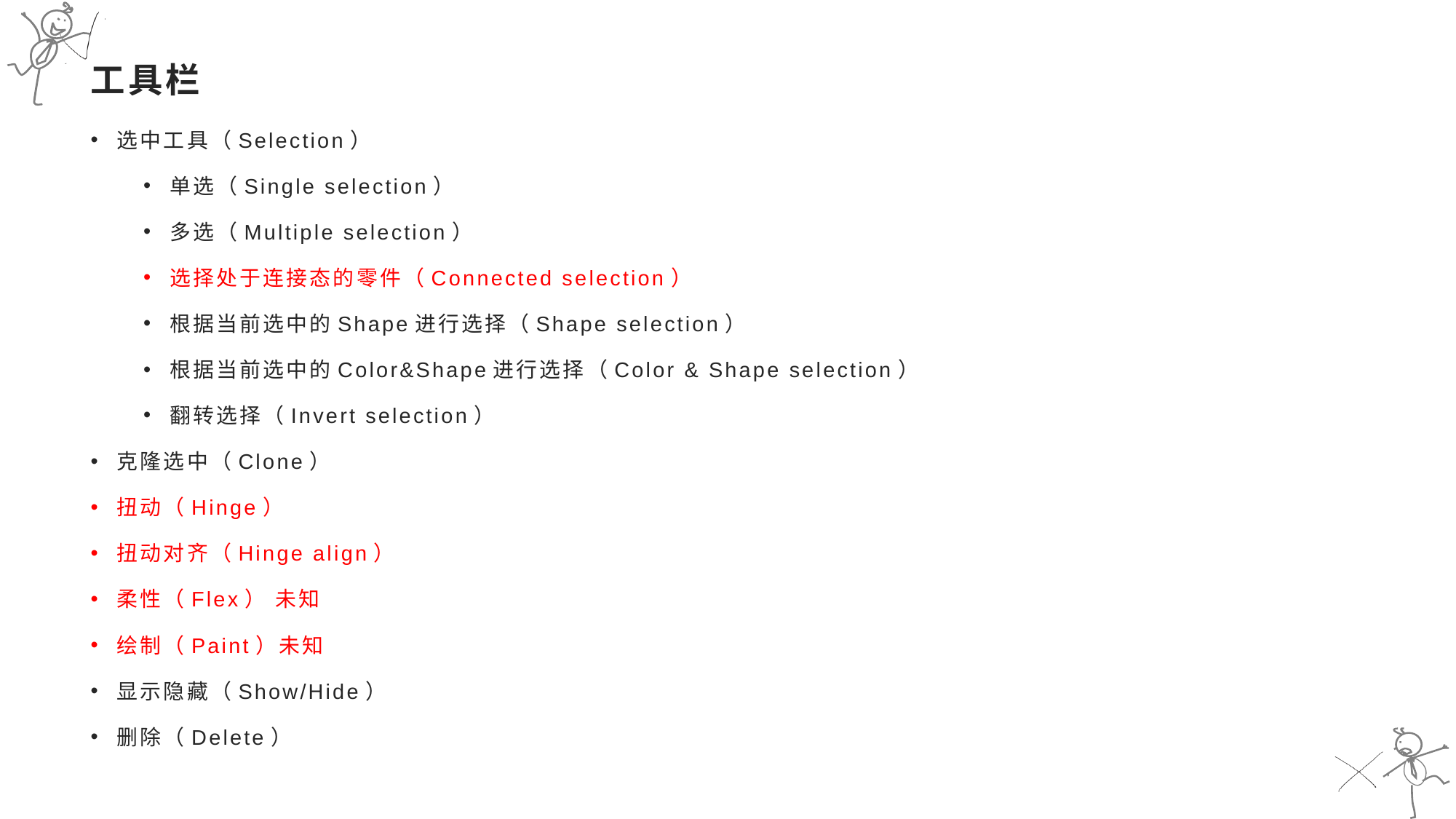

# 工具栏
选中工具（Selection）
单选（Single selection）
多选（Multiple selection）
选择处于连接态的零件（Connected selection）
根据当前选中的Shape进行选择（Shape selection）
根据当前选中的Color&Shape进行选择（Color & Shape selection）
翻转选择（Invert selection）
克隆选中（Clone）
扭动（Hinge）
扭动对齐（Hinge align）
柔性（Flex） 未知
绘制（Paint）未知
显示隐藏（Show/Hide）
删除（Delete）